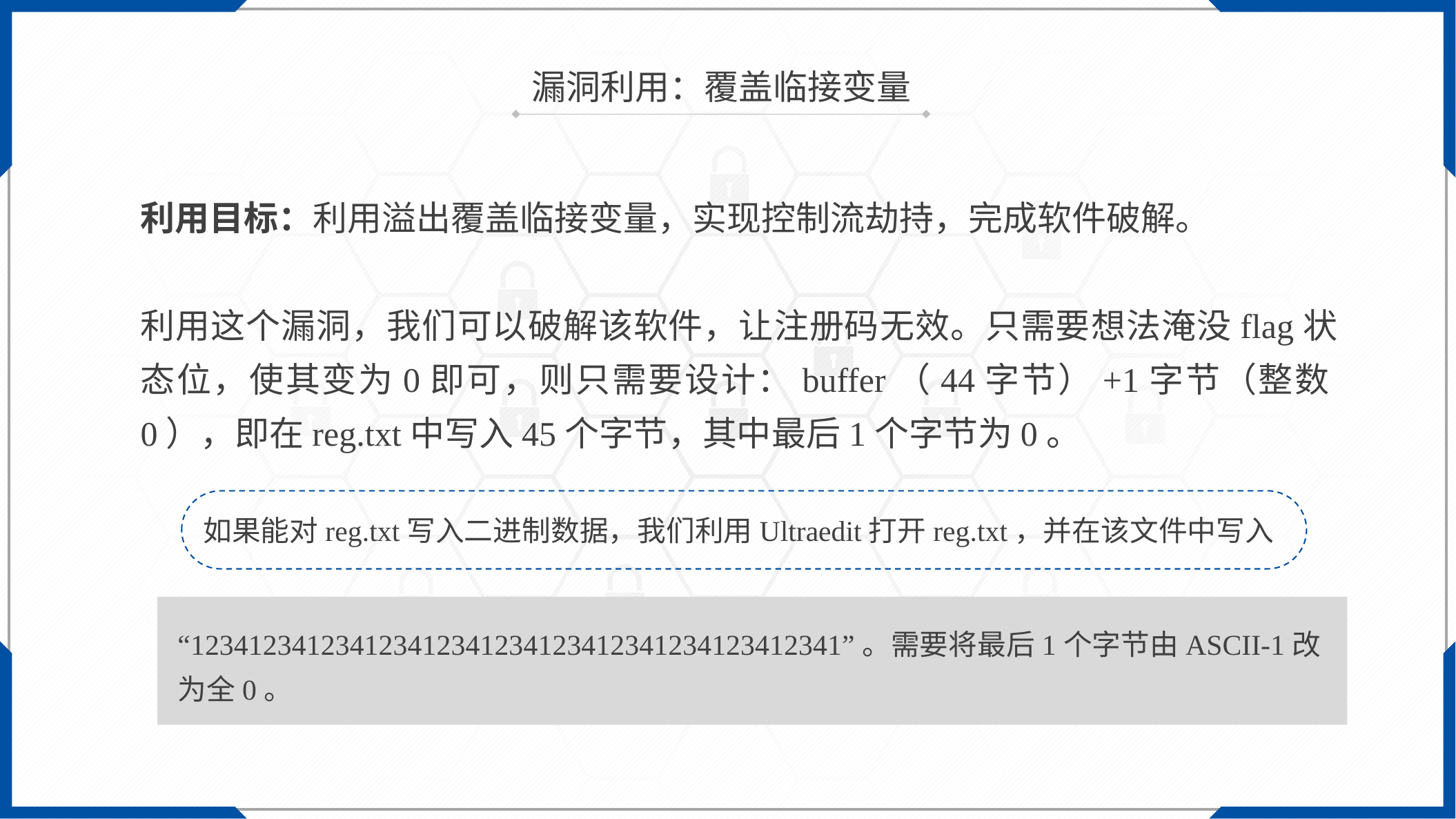

漏洞利用：覆盖临接变量
利用目标：利用溢出覆盖临接变量，实现控制流劫持，完成软件破解。

利用这个漏洞，我们可以破解该软件，让注册码无效。只需要想法淹没flag状态位，使其变为0即可，则只需要设计：buffer（44字节）+1字节（整数0），即在reg.txt中写入45个字节，其中最后1个字节为0。
如果能对reg.txt写入二进制数据，我们利用Ultraedit打开reg.txt，并在该文件中写入
“123412341234123412341234123412341234123412341”。需要将最后1个字节由ASCII-1改为全0。